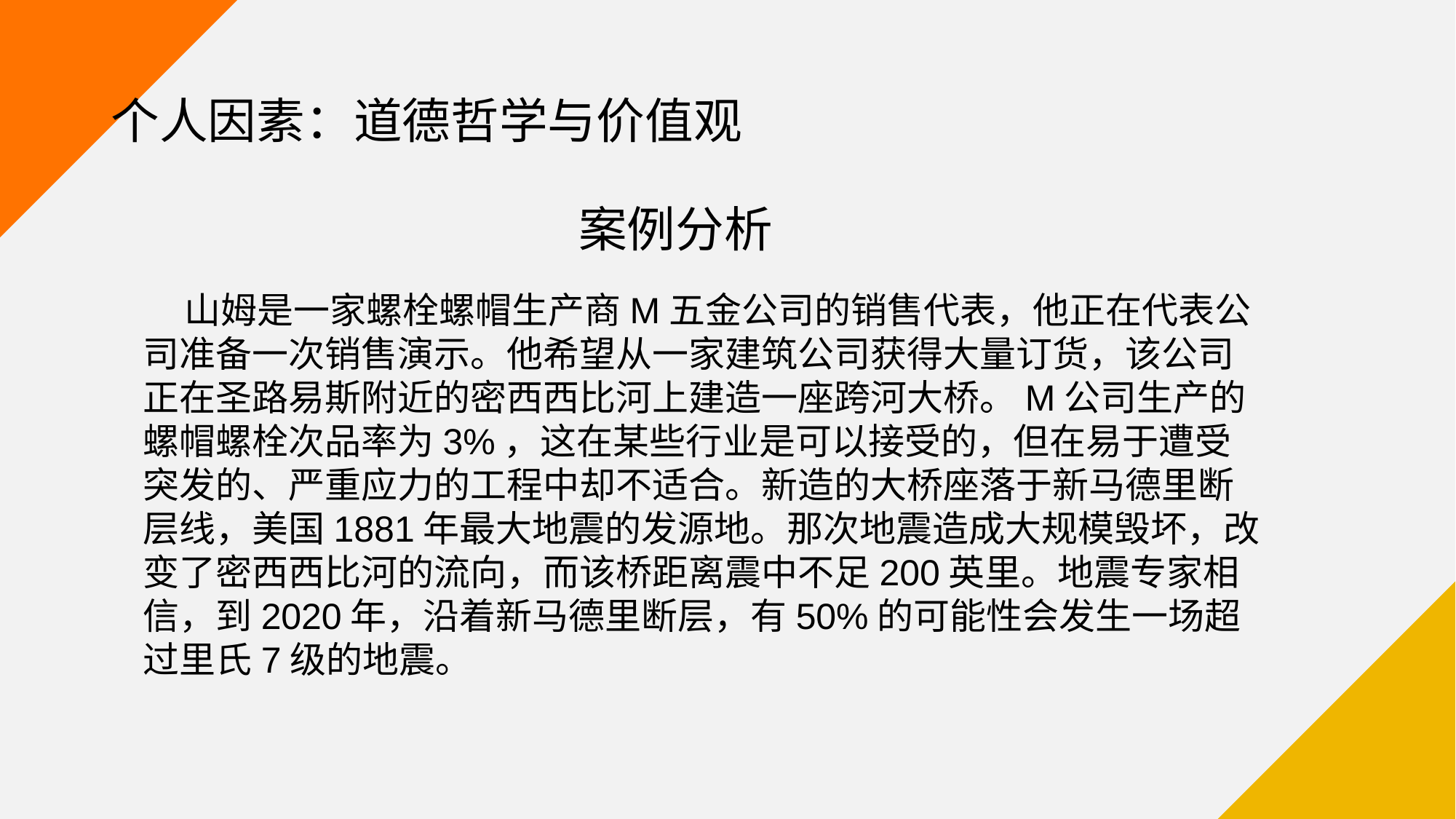

# 个人因素：道德哲学与价值观
案例分析
    山姆是一家螺栓螺帽生产商M五金公司的销售代表，他正在代表公司准备一次销售演示。他希望从一家建筑公司获得大量订货，该公司正在圣路易斯附近的密西西比河上建造一座跨河大桥。M公司生产的螺帽螺栓次品率为3%，这在某些行业是可以接受的，但在易于遭受突发的、严重应力的工程中却不适合。新造的大桥座落于新马德里断层线，美国1881年最大地震的发源地。那次地震造成大规模毁坏，改变了密西西比河的流向，而该桥距离震中不足200英里。地震专家相信，到2020年，沿着新马德里断层，有50%的可能性会发生一场超过里氏7级的地震。